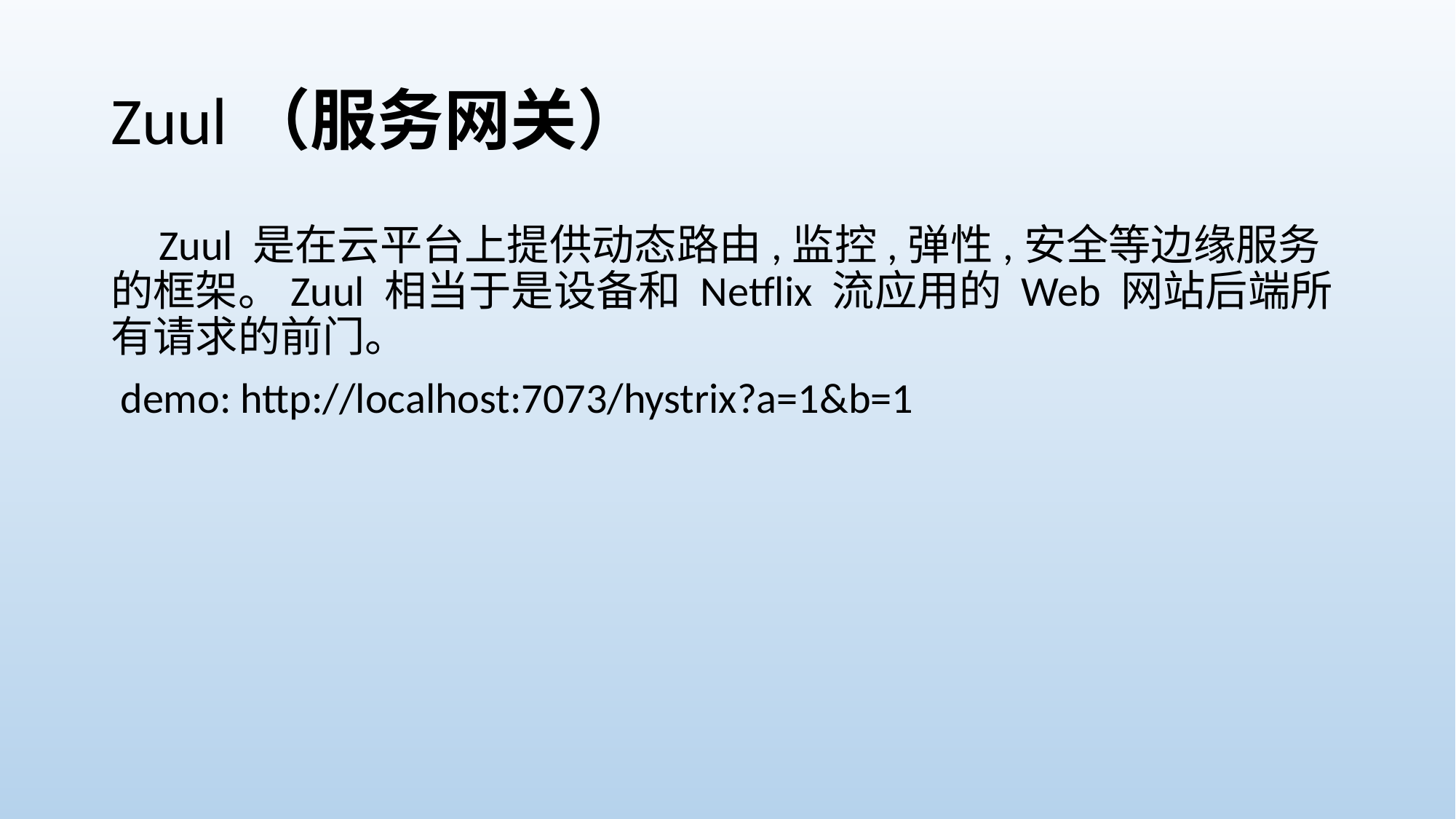

# Zuul（服务网关）
     Zuul 是在云平台上提供动态路由,监控,弹性,安全等边缘服务的框架。Zuul 相当于是设备和 Netflix 流应用的 Web 网站后端所有请求的前门。
 demo: http://localhost:7073/hystrix?a=1&b=1